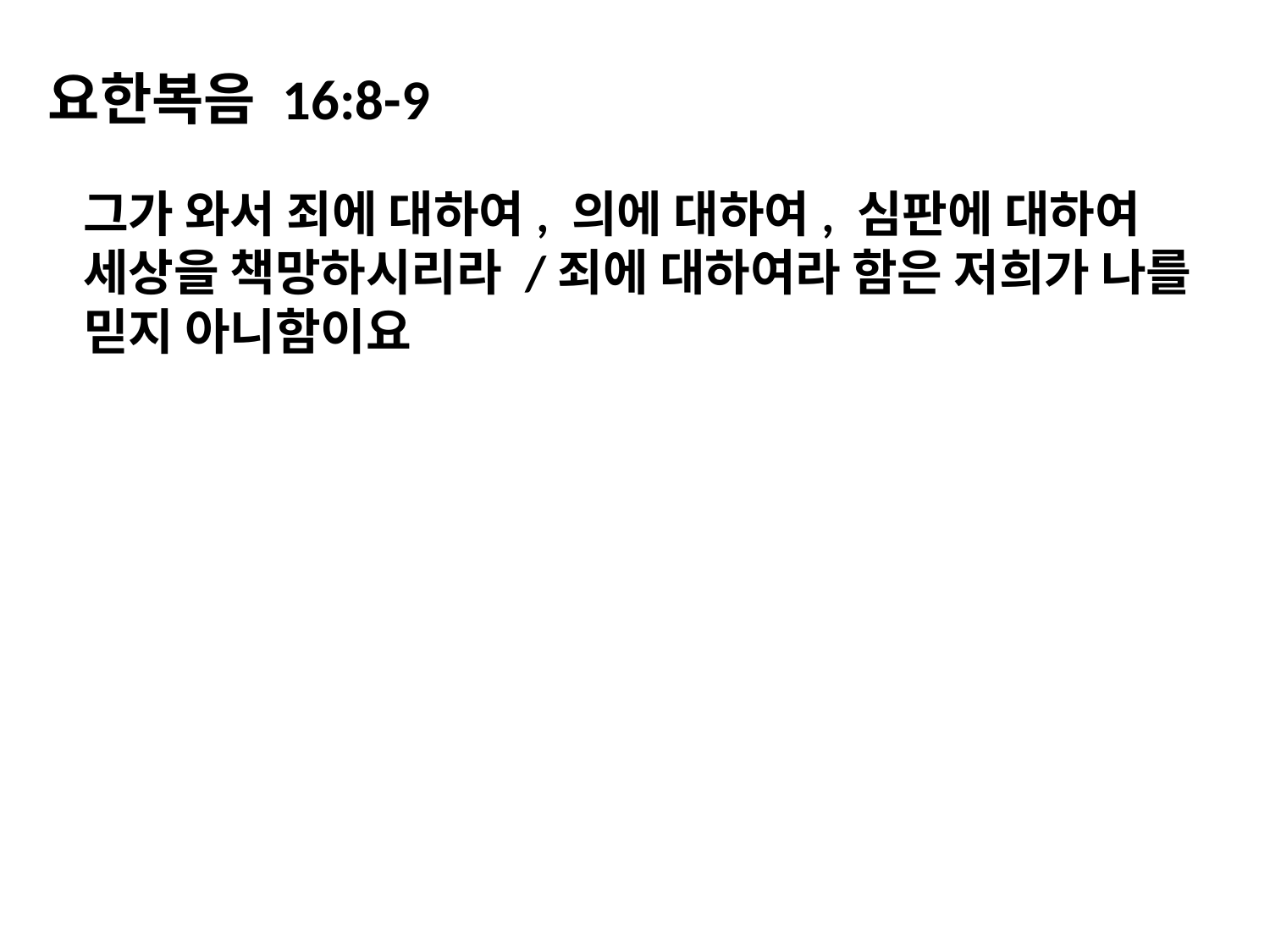

# 요한복음 16:8-9
그가 와서 죄에 대하여, 의에 대하여, 심판에 대하여 세상을 책망하시리라 /죄에 대하여라 함은 저희가 나를 믿지 아니함이요